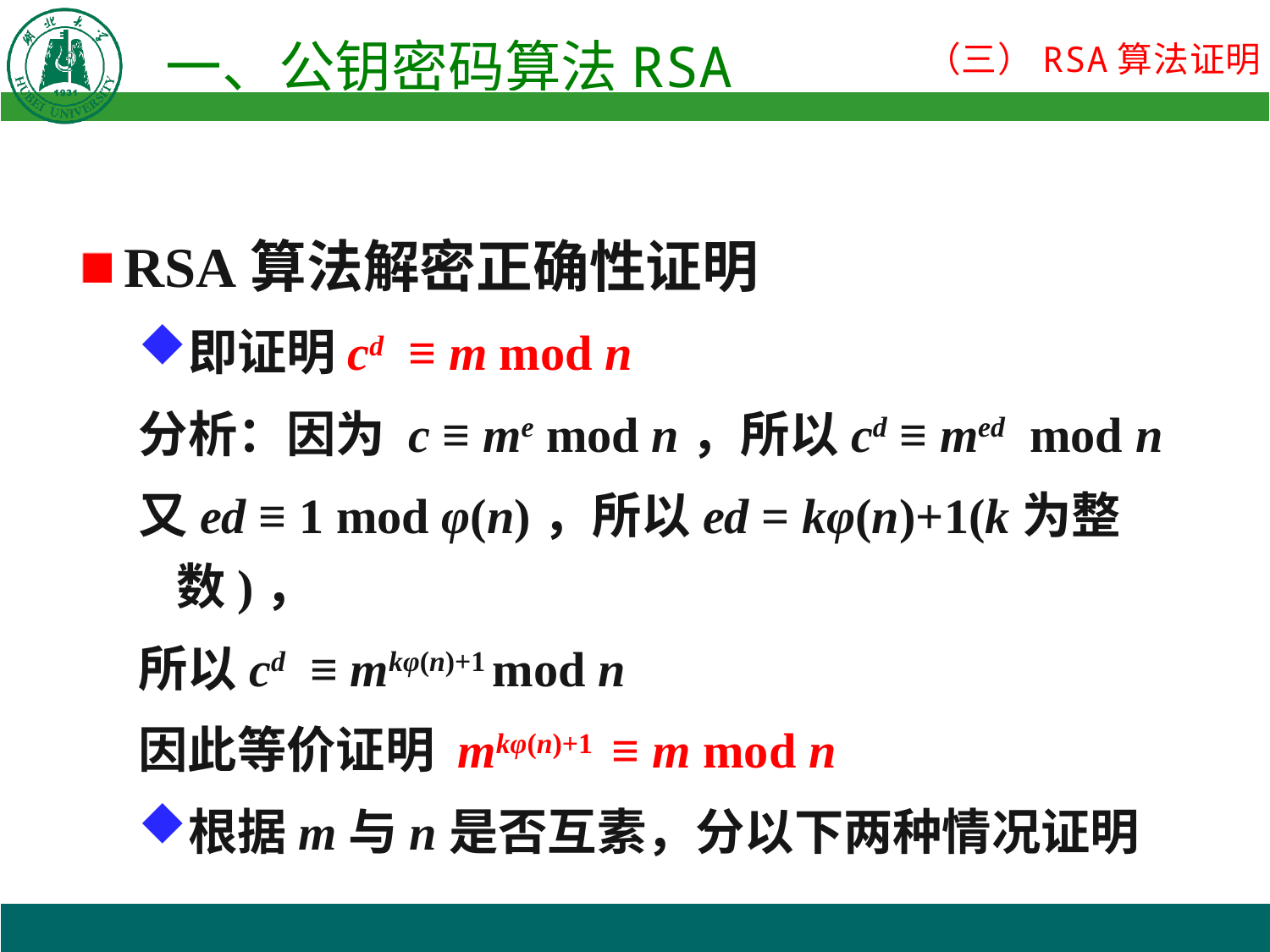

RSA算法解密正确性证明
即证明cd  ≡ m mod n
分析：因为 c ≡ me mod n，所以cd ≡ med  mod n
又ed ≡ 1 mod φ(n)，所以ed = kφ(n)+1(k为整数)，
所以cd  ≡ mkφ(n)+1 mod n
因此等价证明 mkφ(n)+1  ≡ m mod n
根据m与n是否互素，分以下两种情况证明